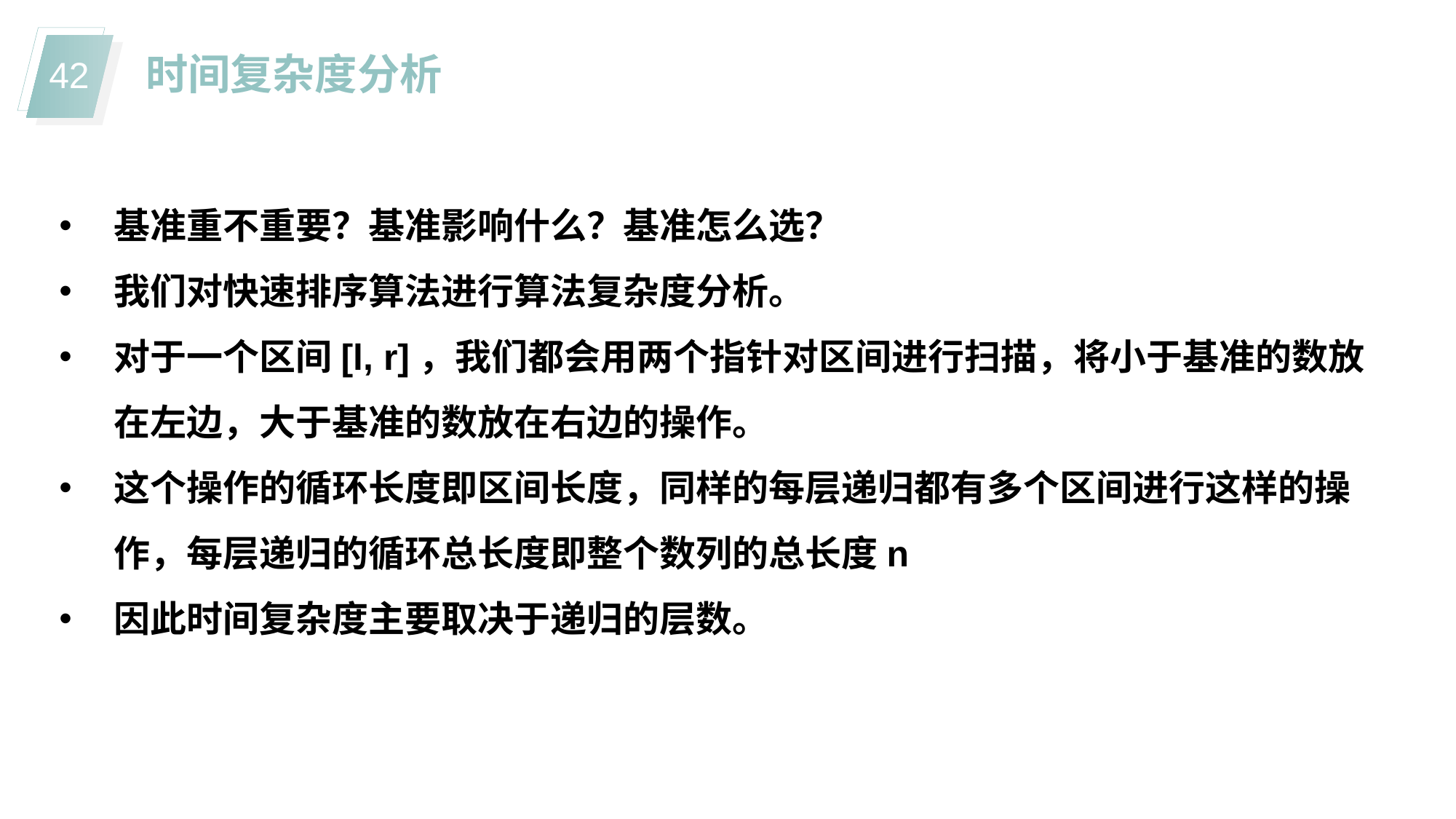

时间复杂度分析
基准重不重要？基准影响什么？基准怎么选？
我们对快速排序算法进行算法复杂度分析。
对于一个区间[l, r]，我们都会用两个指针对区间进行扫描，将小于基准的数放在左边，大于基准的数放在右边的操作。
这个操作的循环长度即区间长度，同样的每层递归都有多个区间进行这样的操作，每层递归的循环总长度即整个数列的总长度n
因此时间复杂度主要取决于递归的层数。